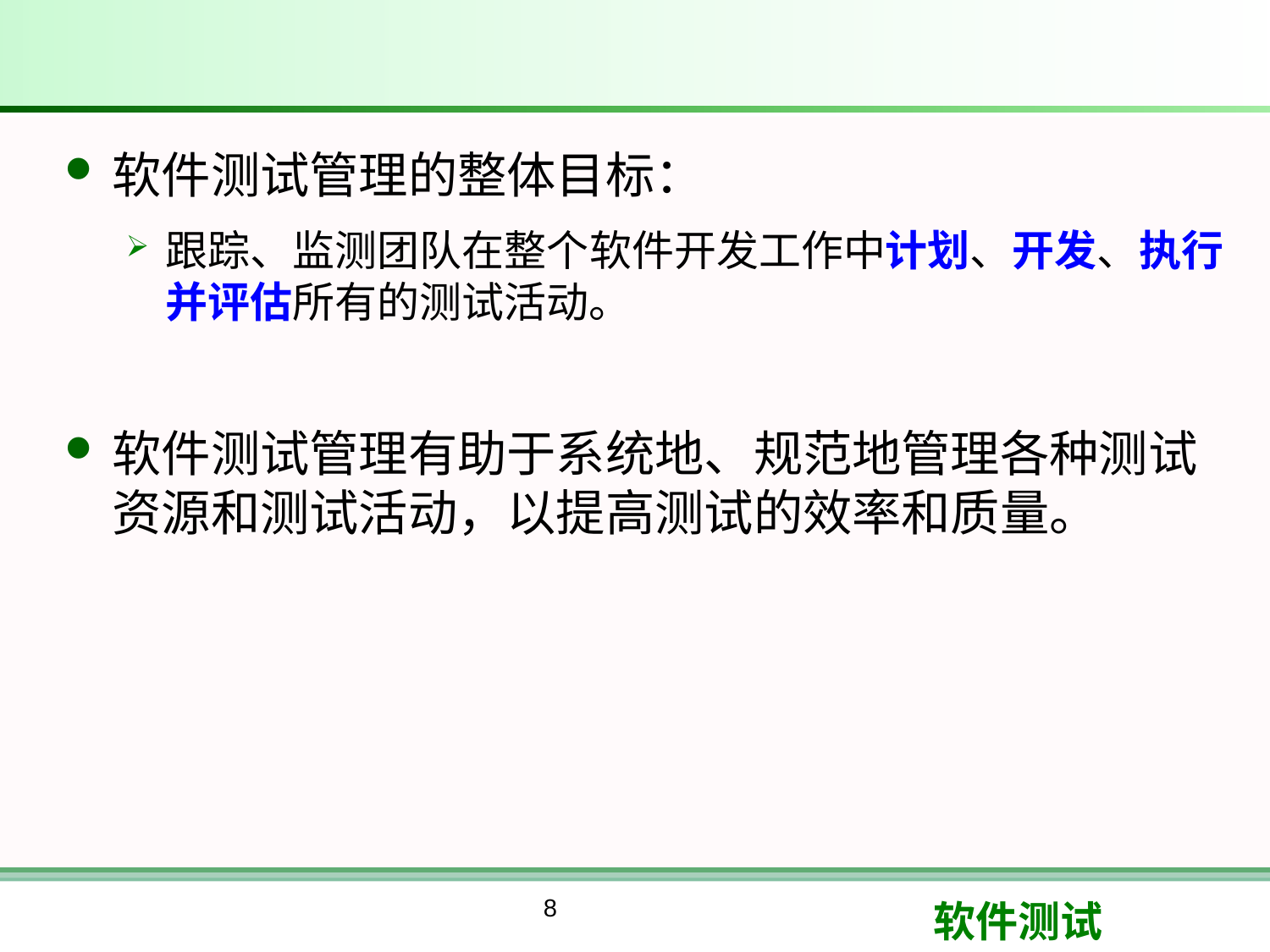

#
软件测试管理的整体目标：
跟踪、监测团队在整个软件开发工作中计划、开发、执行并评估所有的测试活动。

软件测试管理有助于系统地、规范地管理各种测试资源和测试活动，以提高测试的效率和质量。
8